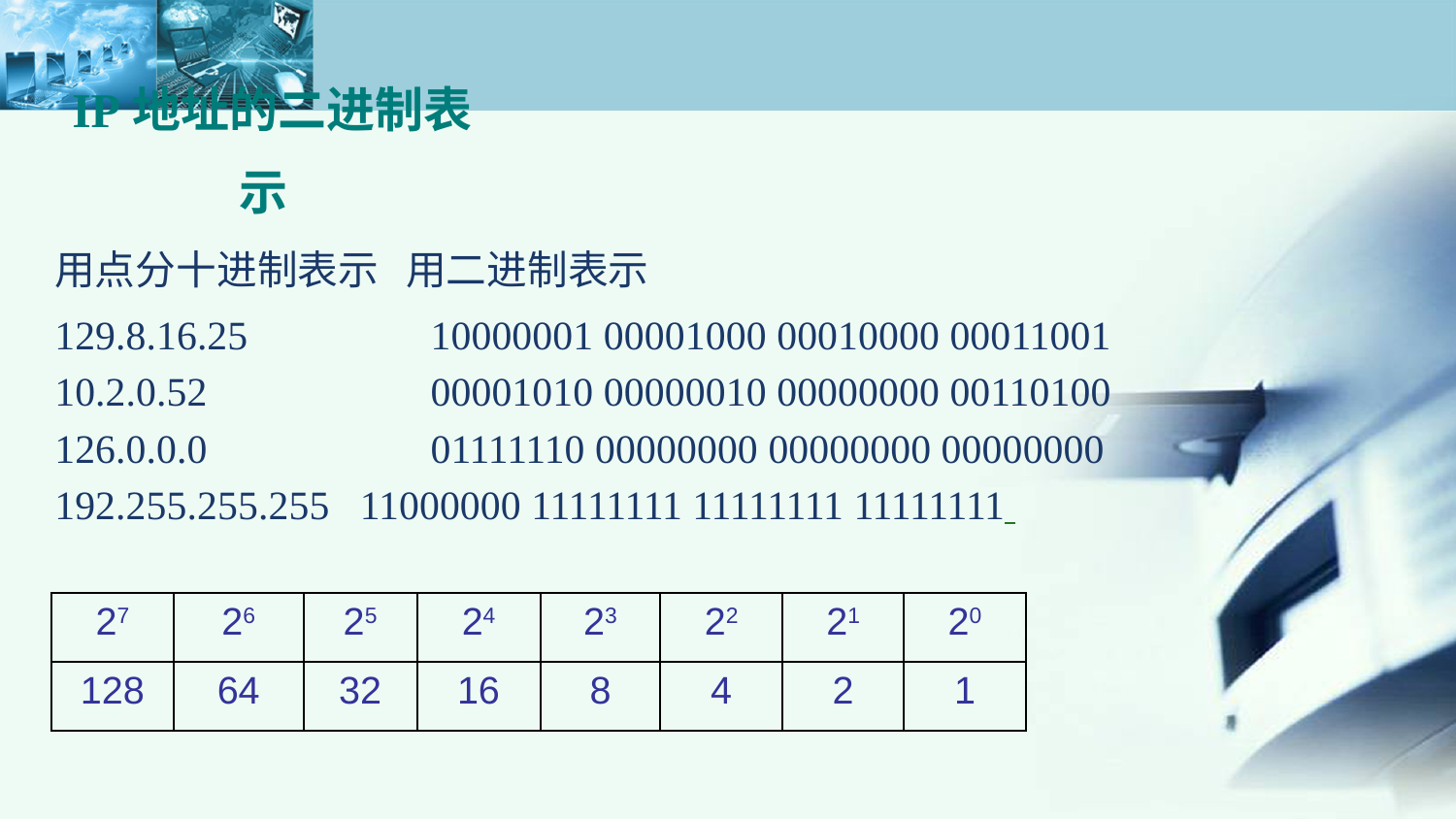

IP地址的二进制表示
用点分十进制表示   用二进制表示
129.8.16.25       	 10000001 00001000 00010000 00011001
10.2.0.52         	 00001010 00000010 00000000 00110100
126.0.0.0         	 01111110 00000000 00000000 00000000
192.255.255.255   11000000 11111111 11111111 11111111
| 27 | 26 | 25 | 24 | 23 | 22 | 21 | 20 |
| --- | --- | --- | --- | --- | --- | --- | --- |
| 128 | 64 | 32 | 16 | 8 | 4 | 2 | 1 |